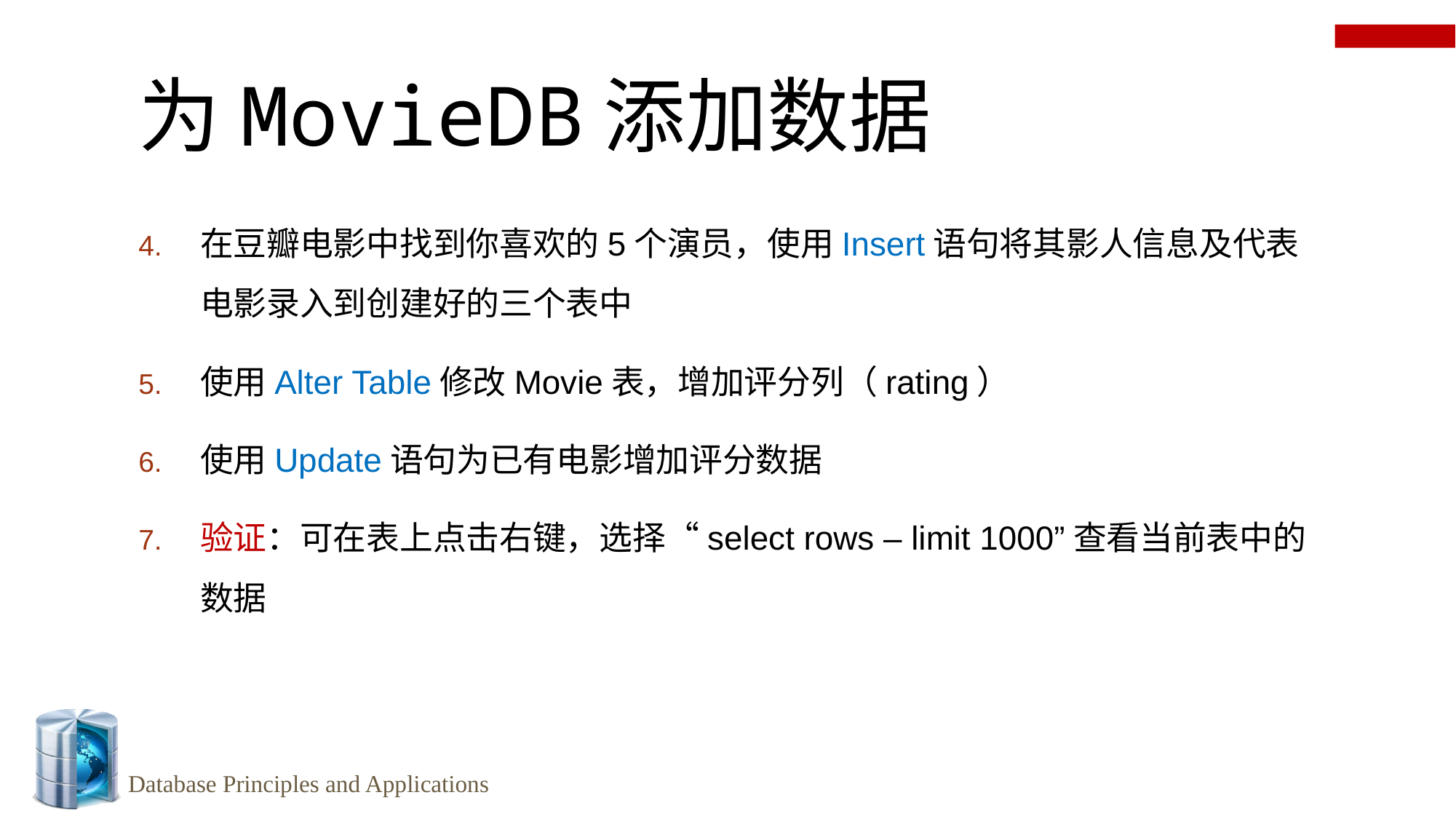

# 为MovieDB添加数据
在豆瓣电影中找到你喜欢的5个演员，使用Insert语句将其影人信息及代表电影录入到创建好的三个表中
使用Alter Table修改Movie表，增加评分列（rating）
使用Update语句为已有电影增加评分数据
验证：可在表上点击右键，选择“select rows – limit 1000”查看当前表中的数据